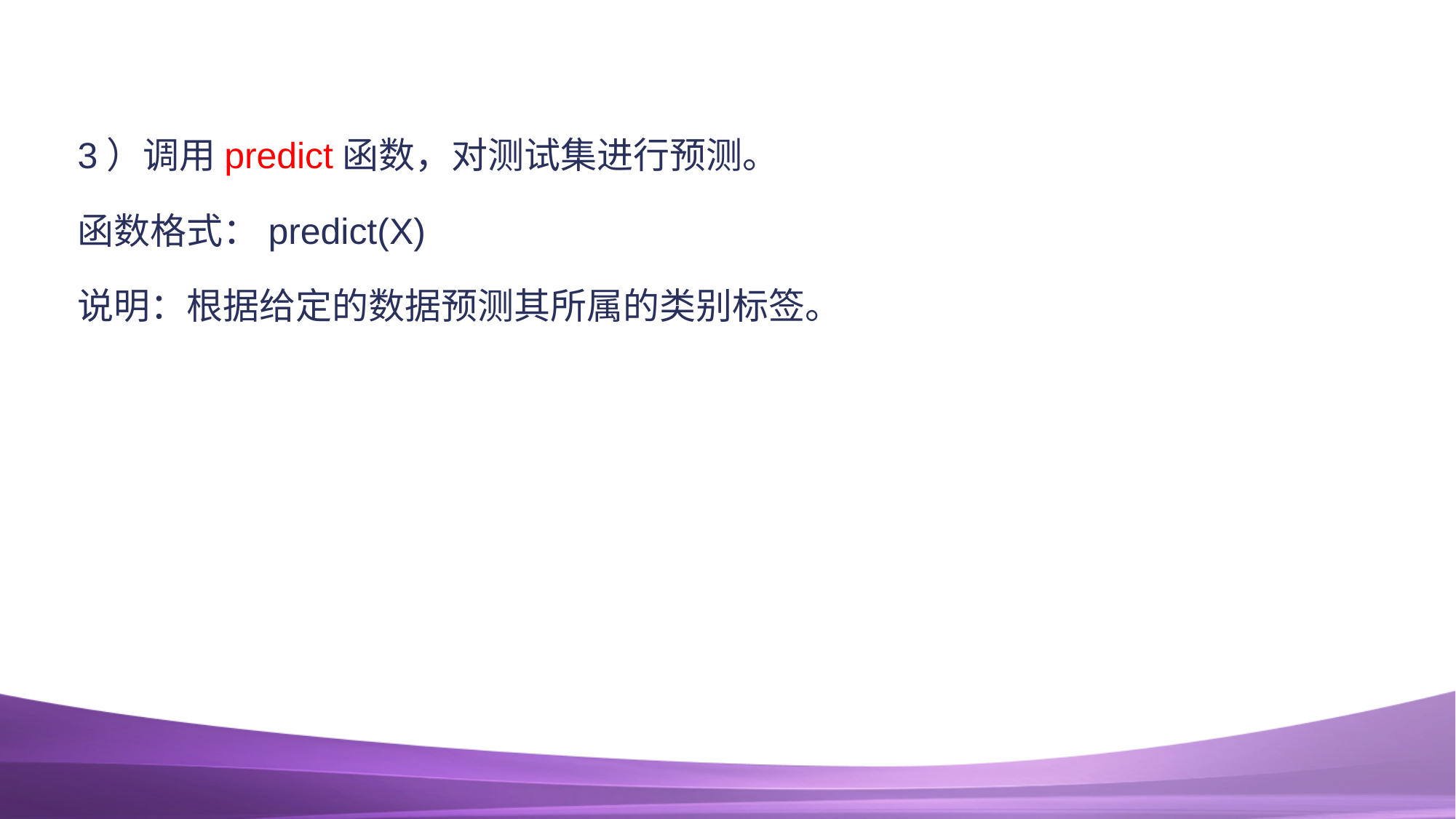

#
3）调用predict函数，对测试集进行预测。
函数格式：predict(X)
说明：根据给定的数据预测其所属的类别标签。